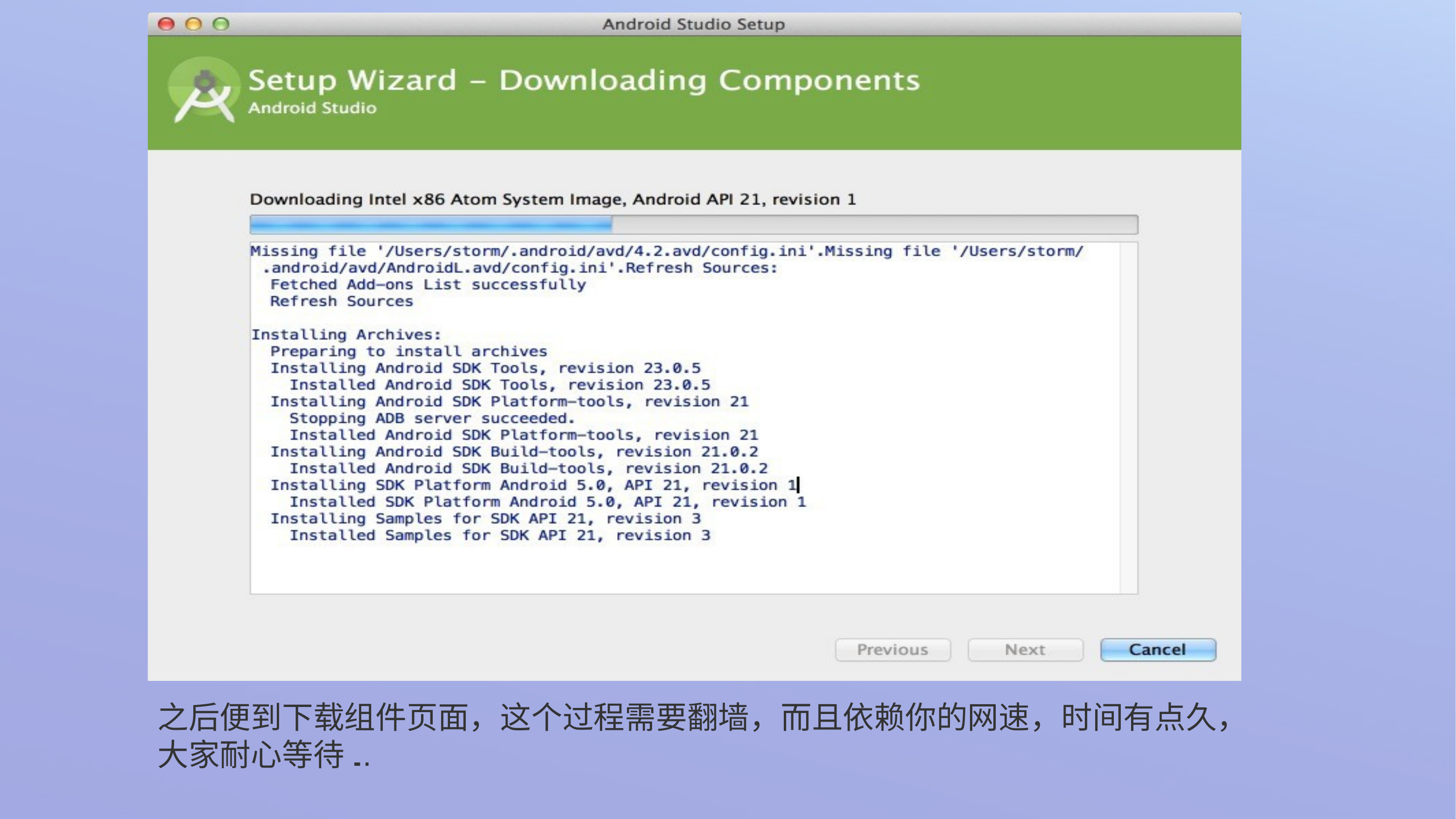

之后便到下载组件页面，这个过程需要翻墙，而且依赖你的网速，时间有点久，大家耐心等待...